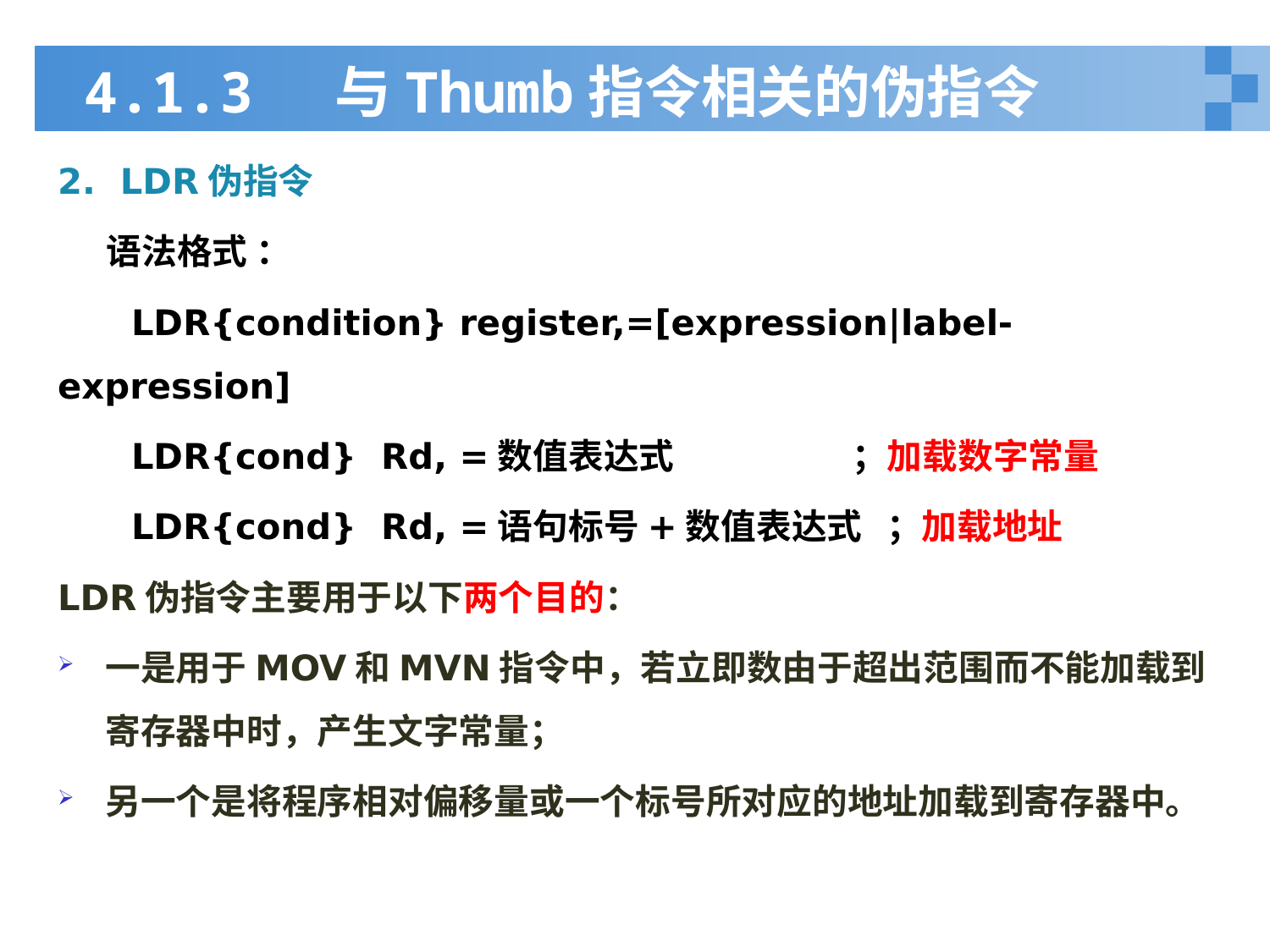

# 4.1.3  与Thumb指令相关的伪指令
2.  LDR伪指令
     语法格式 ：
      LDR{condition} register,=[expression|label-expression]
      LDR{cond}  Rd, =数值表达式		    ；加载数字常量
      LDR{cond}  Rd, =语句标号+数值表达式   ；加载地址
LDR伪指令主要用于以下两个目的：
一是用于MOV和MVN指令中，若立即数由于超出范围而不能加载到寄存器中时，产生文字常量；
另一个是将程序相对偏移量或一个标号所对应的地址加载到寄存器中。